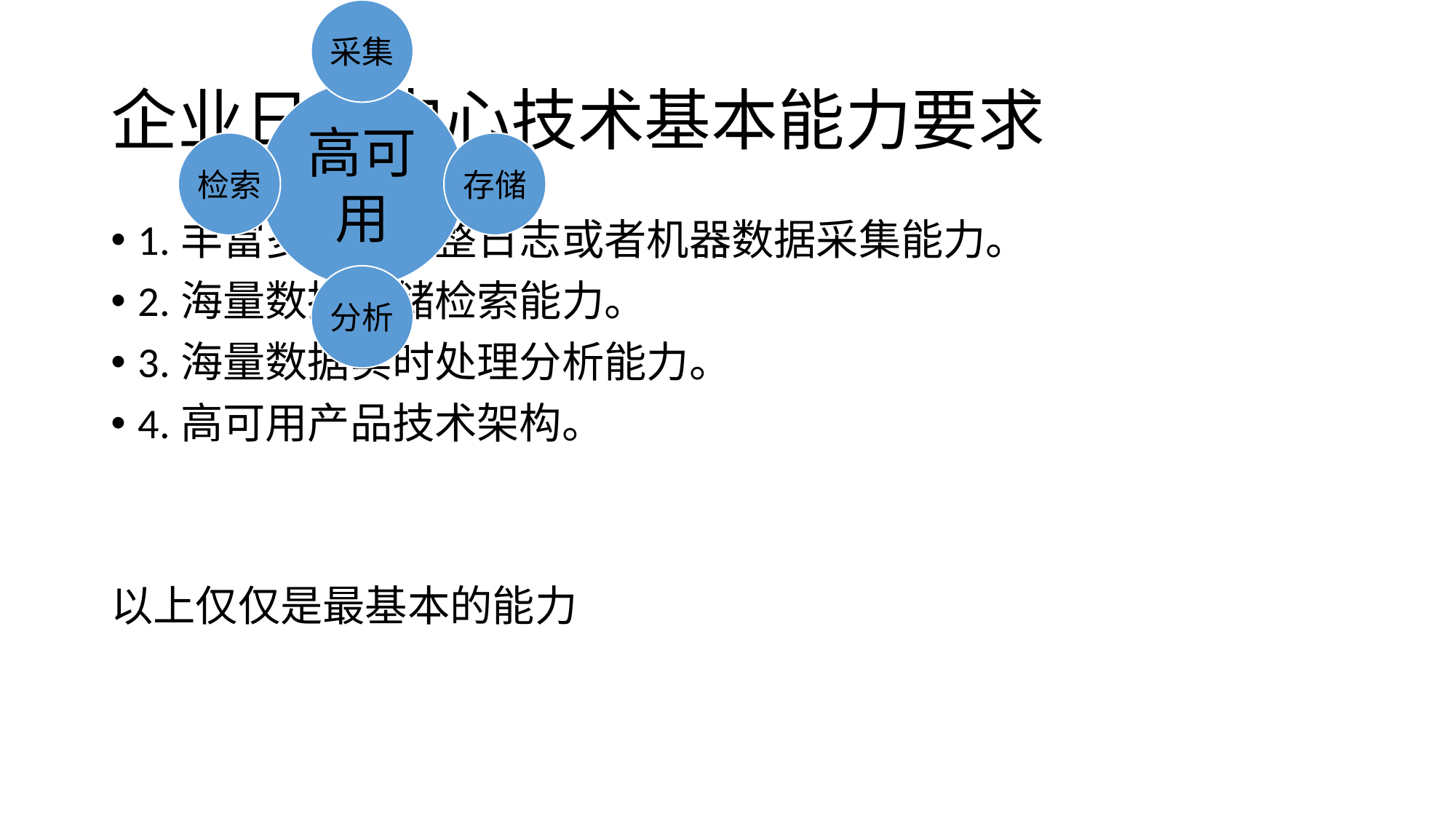

# 企业日志中心技术基本能力要求
1.丰富多样不规整日志或者机器数据采集能力。
2.海量数据存储检索能力。
3.海量数据实时处理分析能力。
4.高可用产品技术架构。

以上仅仅是最基本的能力
高可用
采集
存储
分析
检索